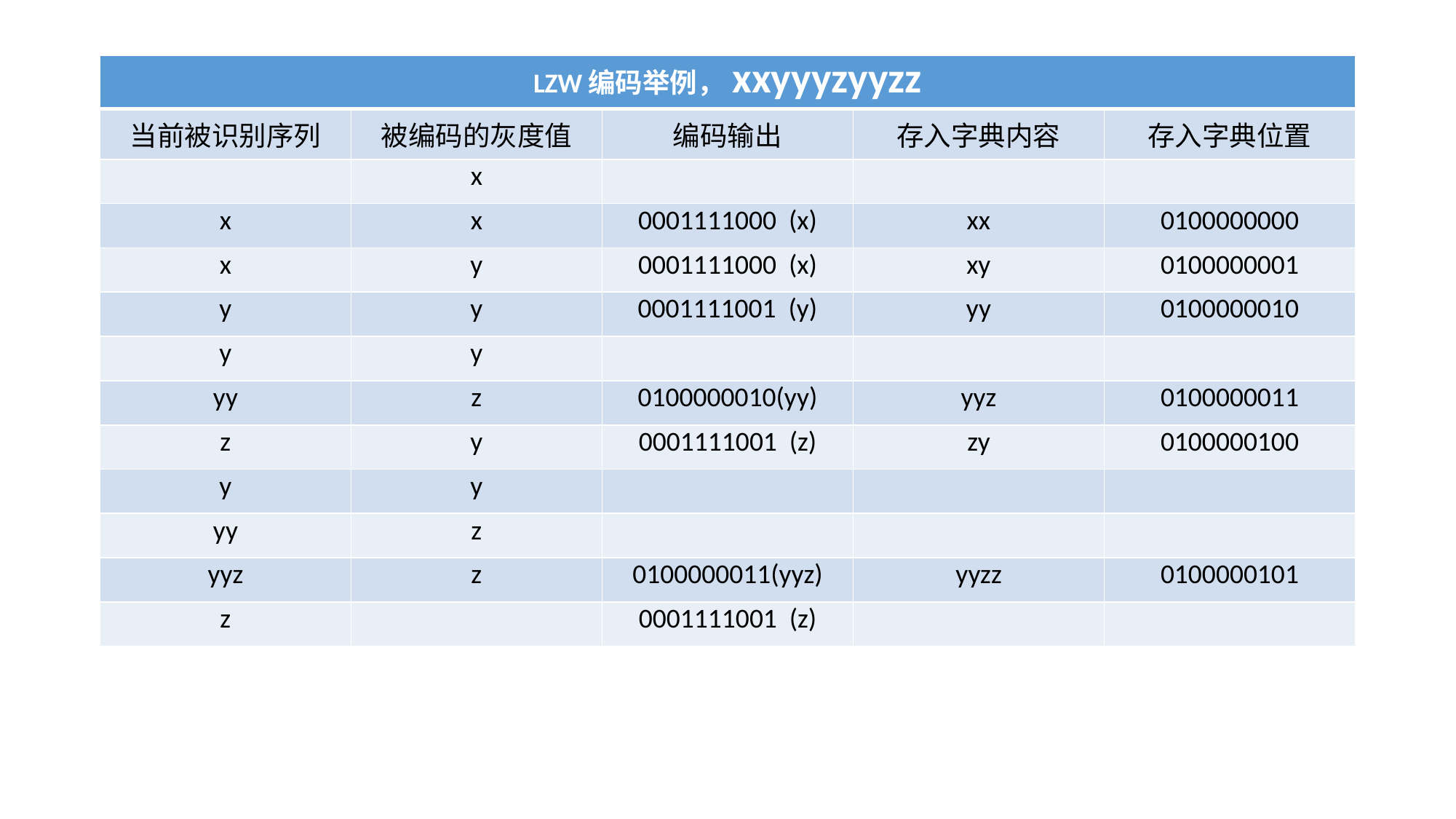

| LZW编码举例，xxyyyzyyzz |  |  |  |  |
| --- | --- | --- | --- | --- |
| 当前被识别序列 | 被编码的灰度值 | 编码输出 | 存入字典内容 | 存入字典位置 |
|  | x |  |  |  |
| x | x | 0001111000 (x) | xx | 0100000000 |
| x | y | 0001111000 (x) | xy | 0100000001 |
| y | y | 0001111001 (y) | yy | 0100000010 |
| y | y |  |  |  |
| yy | z | 0100000010(yy) | yyz | 0100000011 |
| z | y | 0001111001 (z) | zy | 0100000100 |
| y | y |  |  |  |
| yy | z |  |  |  |
| yyz | z | 0100000011(yyz) | yyzz | 0100000101 |
| z |  | 0001111001 (z) |  |  |